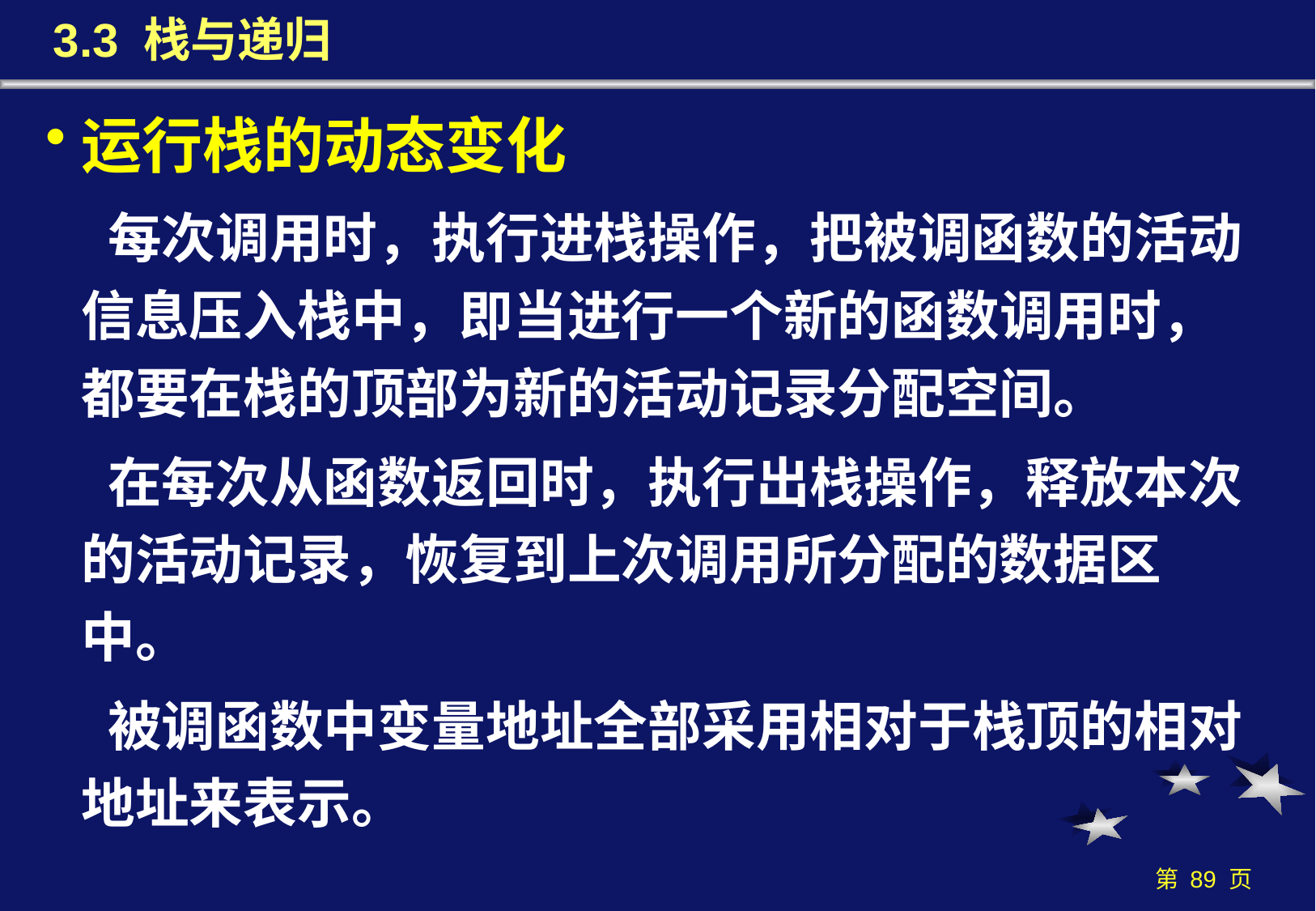

# 3.3 栈与递归
运行栈的动态变化
    每次调用时，执行进栈操作，把被调函数的活动信息压入栈中，即当进行一个新的函数调用时，都要在栈的顶部为新的活动记录分配空间。
    在每次从函数返回时，执行出栈操作，释放本次的活动记录，恢复到上次调用所分配的数据区中。
    被调函数中变量地址全部采用相对于栈顶的相对地址来表示。